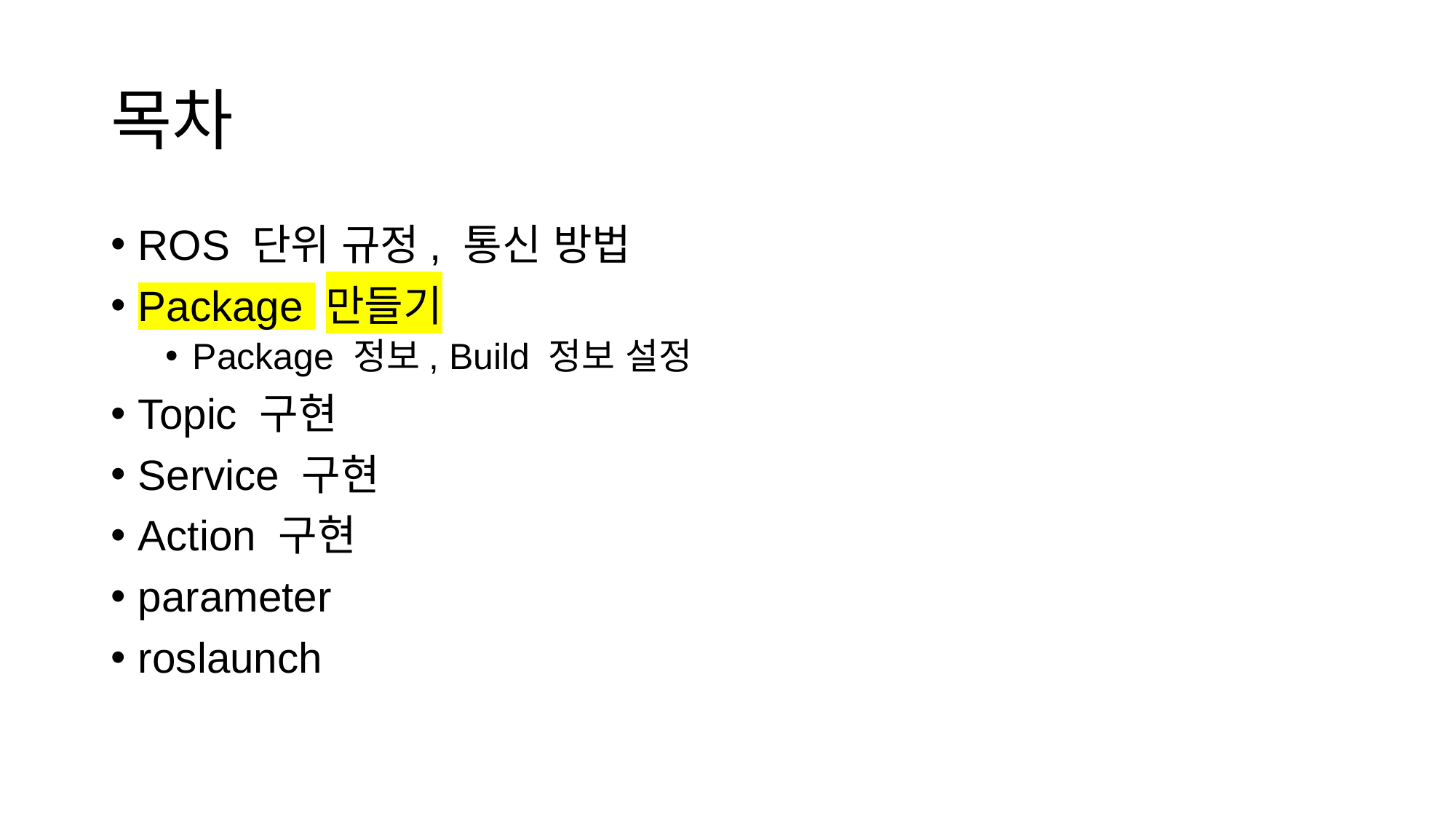

# 목차
ROS 단위 규정, 통신 방법
Package 만들기
Package 정보, Build 정보 설정
Topic 구현
Service 구현
Action 구현
parameter
roslaunch